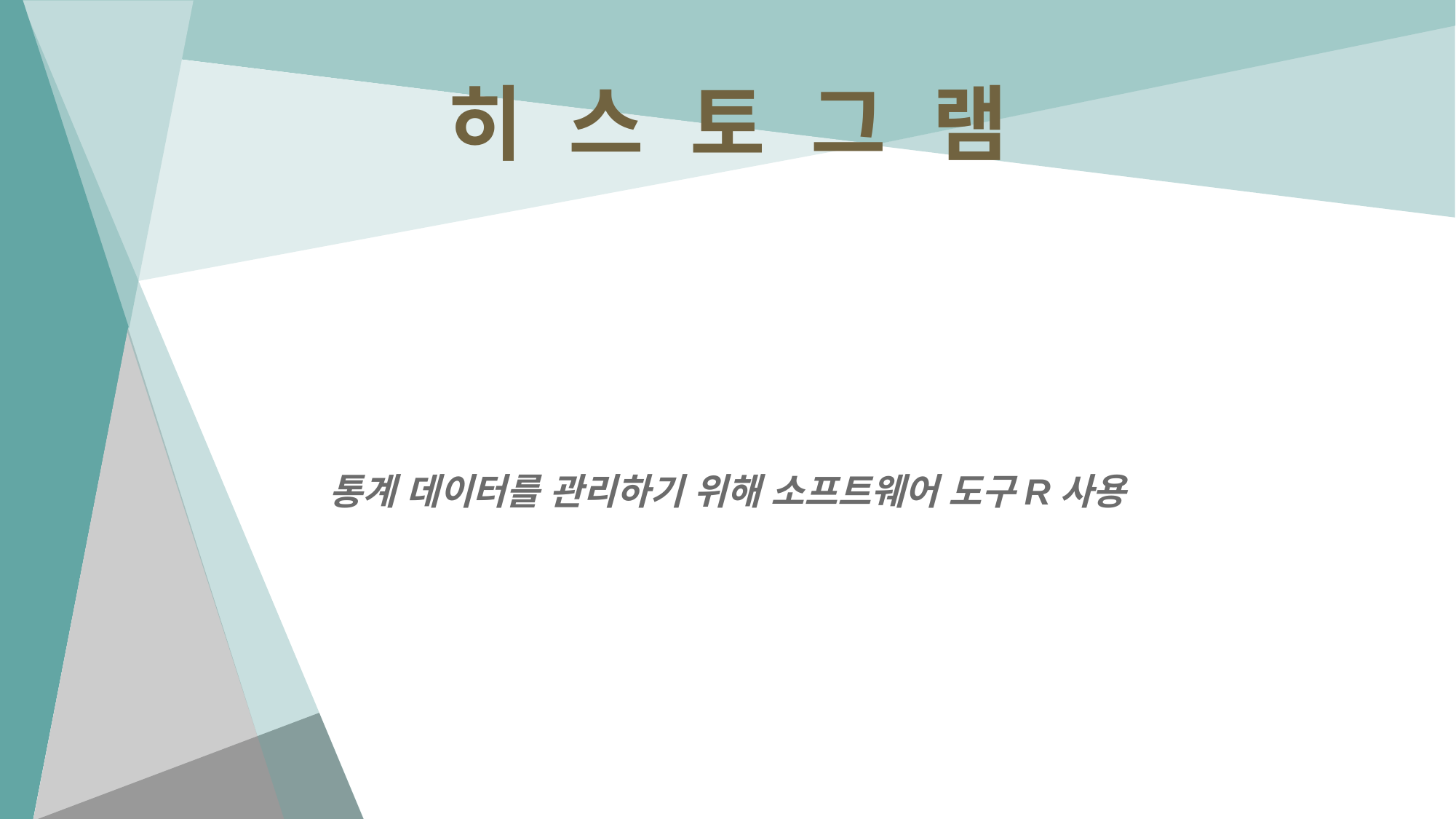

# 히  스  토  그  램
통계 데이터를 관리하기 위해 소프트웨어 도구R사용